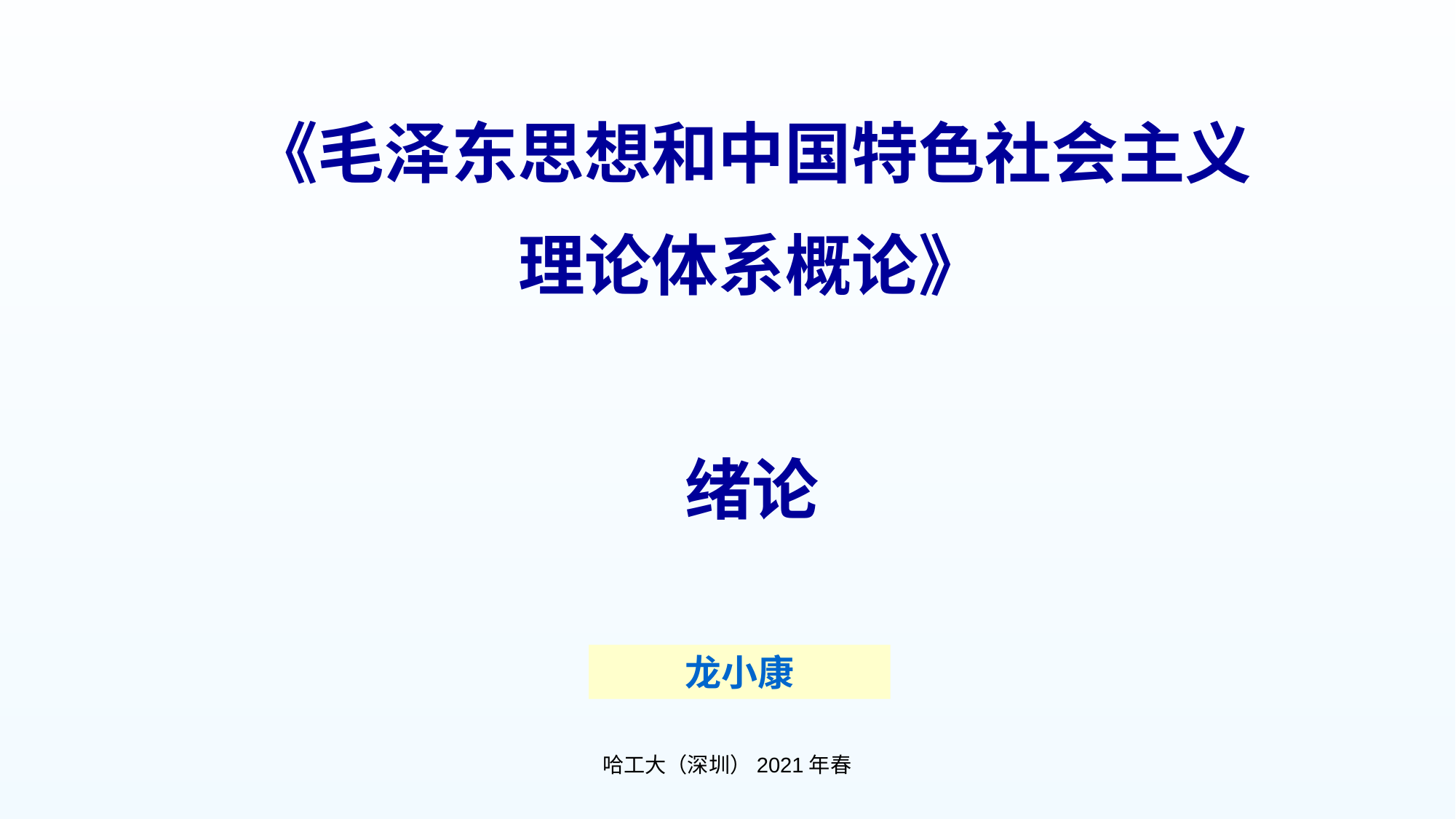

《毛泽东思想和中国特色社会主义
理论体系概论》

绪论

龙小康
哈工大（深圳）2021年春
1